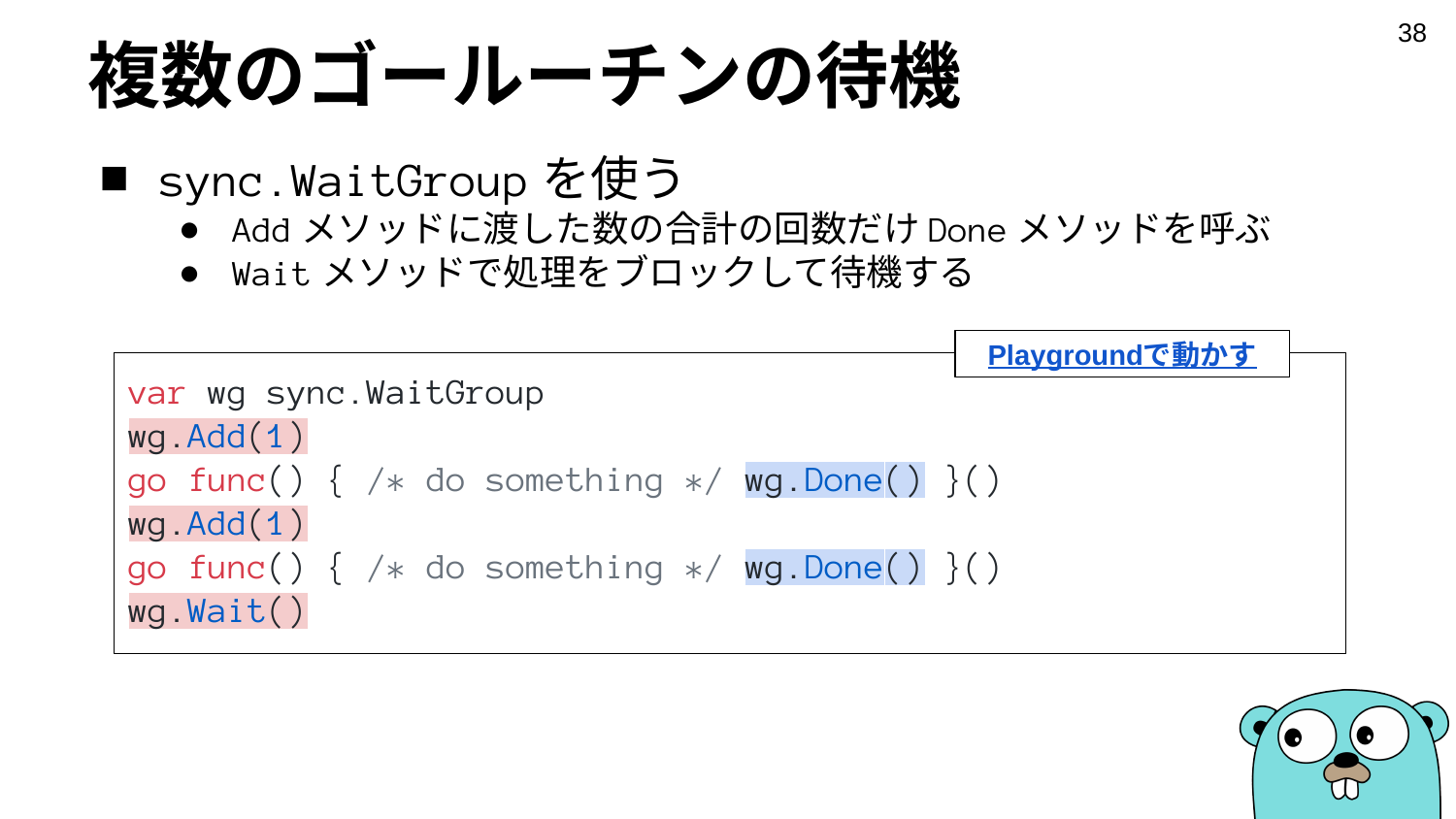

38
# 複数のゴールーチンの待機
sync.WaitGroupを使う
Addメソッドに渡した数の合計の回数だけDoneメソッドを呼ぶ
Waitメソッドで処理をブロックして待機する
Playgroundで動かす
var wg sync.WaitGroup
wg.Add(1)
go func() { /* do something */ wg.Done() }()
wg.Add(1)
go func() { /* do something */ wg.Done() }()
wg.Wait()